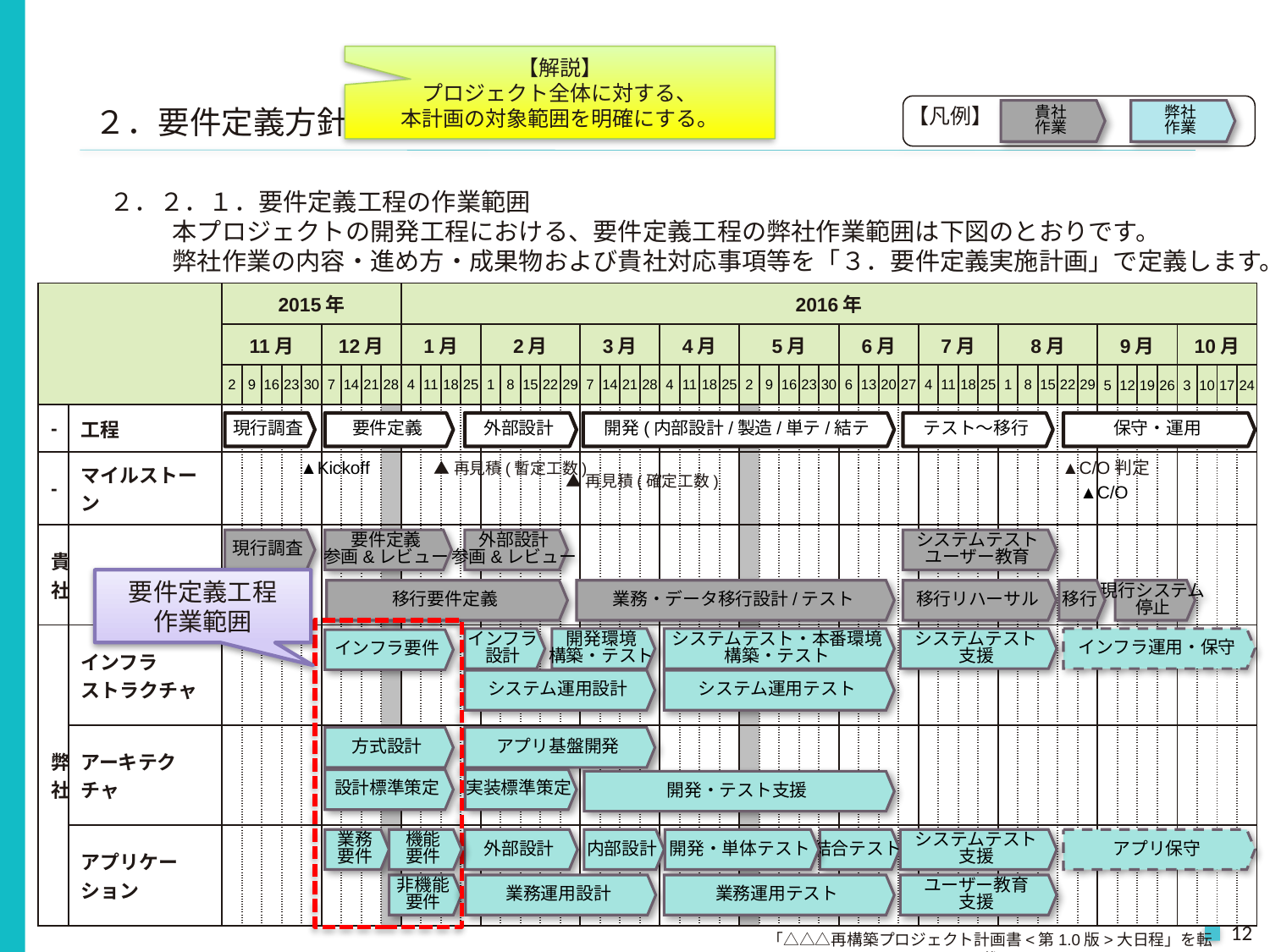

【解説】
プロジェクト全体に対する、
本計画の対象範囲を明確にする。

２．要件定義方針
【凡例】
貴社
作業
弊社
作業
　　２．２．１．要件定義工程の作業範囲
本プロジェクトの開発工程における、要件定義工程の弊社作業範囲は下図のとおりです。
弊社作業の内容・進め方・成果物および貴社対応事項等を「３．要件定義実施計画」で定義します。
|  |  | 2015年 |  |  |  |  |  |  |  |  | 2016年 |  |  |  |  |  |  |  |  |  |  |  |  |  |  |  |  |  |  |  |  |  |  |  |  |  |  |  |  |  |  |  |  |  |  |  |  |  |  |  |  |  |  |
| --- | --- | --- | --- | --- | --- | --- | --- | --- | --- | --- | --- | --- | --- | --- | --- | --- | --- | --- | --- | --- | --- | --- | --- | --- | --- | --- | --- | --- | --- | --- | --- | --- | --- | --- | --- | --- | --- | --- | --- | --- | --- | --- | --- | --- | --- | --- | --- | --- | --- | --- | --- | --- | --- |
|  |  | 11月 |  |  |  |  | 12月 |  |  |  | 1月 |  |  |  | 2月 |  |  |  |  | 3月 |  |  |  | 4月 |  |  |  | 5月 |  |  |  |  | 6月 |  |  |  | 7月 |  |  |  | 8月 |  |  |  |  | 9月 |  |  |  | 10月 |  |  |  |
|  |  | 2 | 9 | 16 | 23 | 30 | 7 | 14 | 21 | 28 | 4 | 11 | 18 | 25 | 1 | 8 | 15 | 22 | 29 | 7 | 14 | 21 | 28 | 4 | 11 | 18 | 25 | 2 | 9 | 16 | 23 | 30 | 6 | 13 | 20 | 27 | 4 | 11 | 18 | 25 | 1 | 8 | 15 | 22 | 29 | 5 | 12 | 19 | 26 | 3 | 10 | 17 | 24 |
| - | 工程 |  |  |  |  |  |  |  |  |  |  |  |  |  |  |  |  |  |  |  |  |  |  |  |  |  |  |  |  |  |  |  |  |  |  |  |  |  |  |  |  |  |  |  |  |  |  |  |  |  |  |  |  |
| - | マイルストーン |  |  |  |  |  |  |  |  |  |  |  |  |  |  |  |  |  |  |  |  |  |  |  |  |  |  |  |  |  |  |  |  |  |  |  |  |  |  |  |  |  |  |  |  |  |  |  |  |  |  |  |  |
| 貴社 |  |  |  |  |  |  |  |  |  |  |  |  |  |  |  |  |  |  |  |  |  |  |  |  |  |  |  |  |  |  |  |  |  |  |  |  |  |  |  |  |  |  |  |  |  |  |  |  |  |  |  |  |  |
| 弊社 | インフラ ストラクチャ |  |  |  |  |  |  |  |  |  |  |  |  |  |  |  |  |  |  |  |  |  |  |  |  |  |  |  |  |  |  |  |  |  |  |  |  |  |  |  |  |  |  |  |  |  |  |  |  |  |  |  |  |
|  | アーキテクチャ |  |  |  |  |  |  |  |  |  |  |  |  |  |  |  |  |  |  |  |  |  |  |  |  |  |  |  |  |  |  |  |  |  |  |  |  |  |  |  |  |  |  |  |  |  |  |  |  |  |  |  |  |
|  | アプリケーション |  |  |  |  |  |  |  |  |  |  |  |  |  |  |  |  |  |  |  |  |  |  |  |  |  |  |  |  |  |  |  |  |  |  |  |  |  |  |  |  |  |  |  |  |  |  |  |  |  |  |  |  |
現行調査
要件定義
外部設計
開発(内部設計/製造/単テ/結テ
テスト～移行
保守・運用
▲Kickoff
▲C/O判定
▲再見積(暫定工数)
▲再見積(確定工数)
▲C/O
現行調査
要件定義
参画&レビュー
外部設計
参画&レビュー
システムテスト
ユーザー教育
要件定義工程
作業範囲
移行要件定義
業務・データ移行設計/テスト
移行リハーサル
移行
現行システム
停止

インフラ
設計
開発環境
構築・テスト
システムテスト・本番環境
構築・テスト
システムテスト
支援
インフラ運用・保守
インフラ要件
システム運用設計
システム運用テスト
方式設計
アプリ基盤開発
設計標準策定
実装標準策定
開発・テスト支援
業務
要件
機能
要件
外部設計
内部設計
開発・単体テスト
結合テスト
システムテスト
支援
アプリ保守
非機能
要件
業務運用設計
業務運用テスト
ユーザー教育
支援
12
「△△△再構築プロジェクト計画書<第1.0版>大日程」を転載